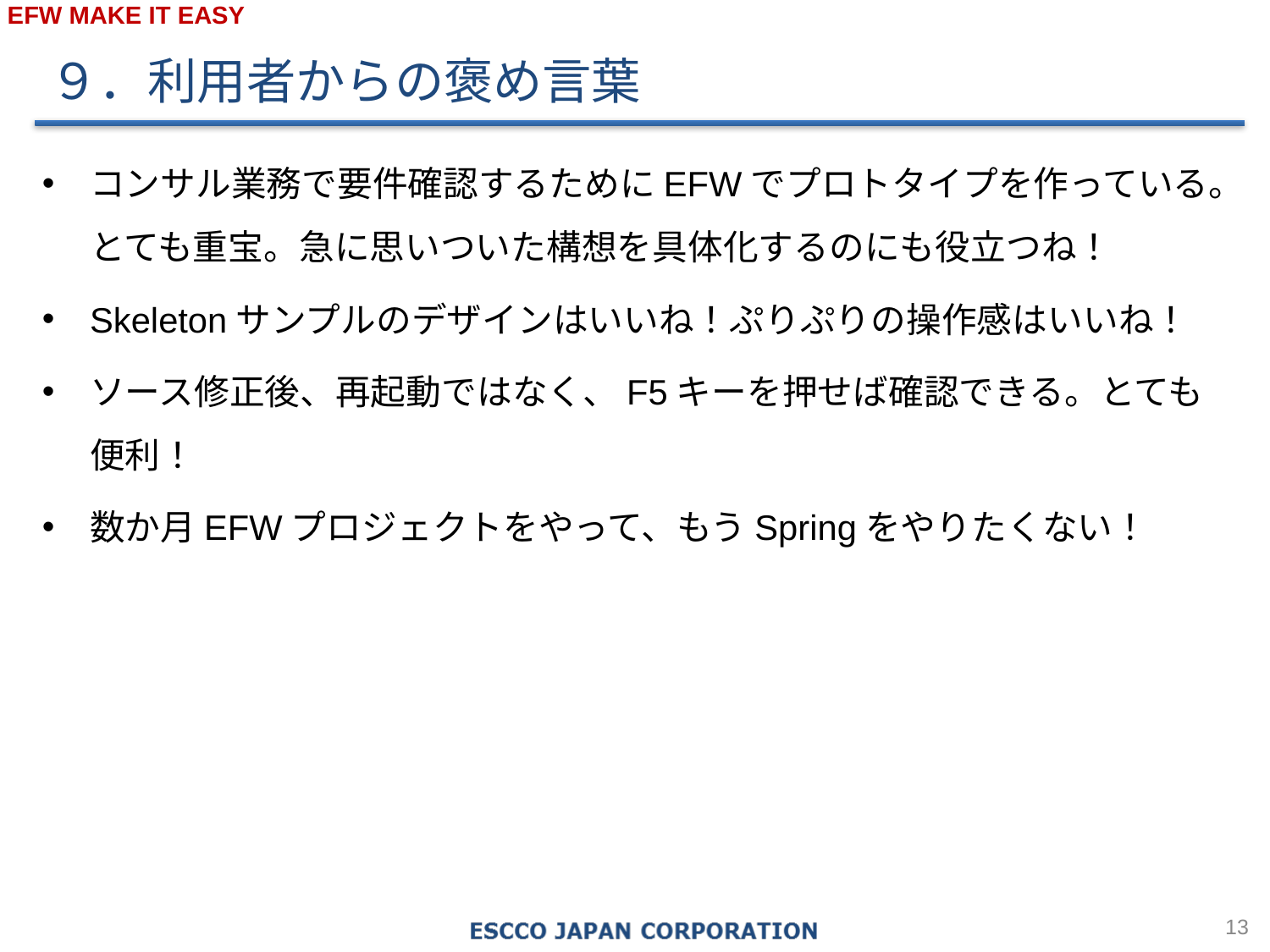

９．利用者からの褒め言葉
コンサル業務で要件確認するためにEFWでプロトタイプを作っている。とても重宝。急に思いついた構想を具体化するのにも役立つね！
Skeletonサンプルのデザインはいいね！ぷりぷりの操作感はいいね！
ソース修正後、再起動ではなく、F5キーを押せば確認できる。とても便利！
数か月EFWプロジェクトをやって、もうSpringをやりたくない！
13